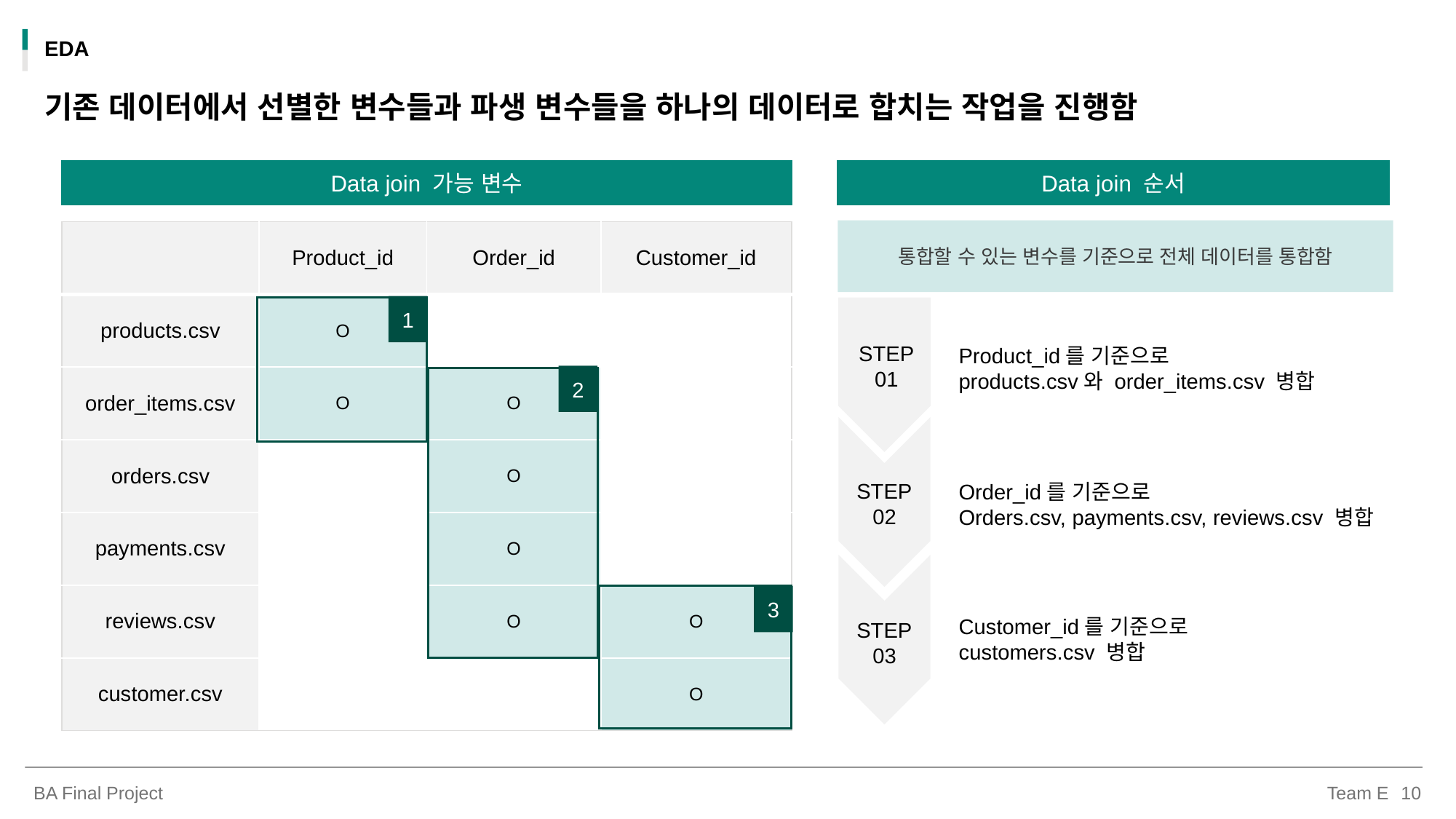

EDA

기존 데이터에서 선별한 변수들과 파생 변수들을 하나의 데이터로 합치는 작업을 진행함
Data join 가능 변수
Data join 순서
통합할 수 있는 변수를 기준으로 전체 데이터를 통합함
|  | Product\_id | Order\_id | Customer\_id |
| --- | --- | --- | --- |
| products.csv | O |  |  |
| order\_items.csv | O | O |  |
| orders.csv |  | O |  |
| payments.csv |  | O |  |
| reviews.csv |  | O | O |
| customer.csv |  |  | O |
1

STEP
01
Product_id를 기준으로
products.csv와 order_items.csv 병합
2

STEP
02
Order_id를 기준으로
Orders.csv, payments.csv, reviews.csv 병합

3

Customer_id를 기준으로
customers.csv 병합
STEP
03
BA Final Project
Team E
10